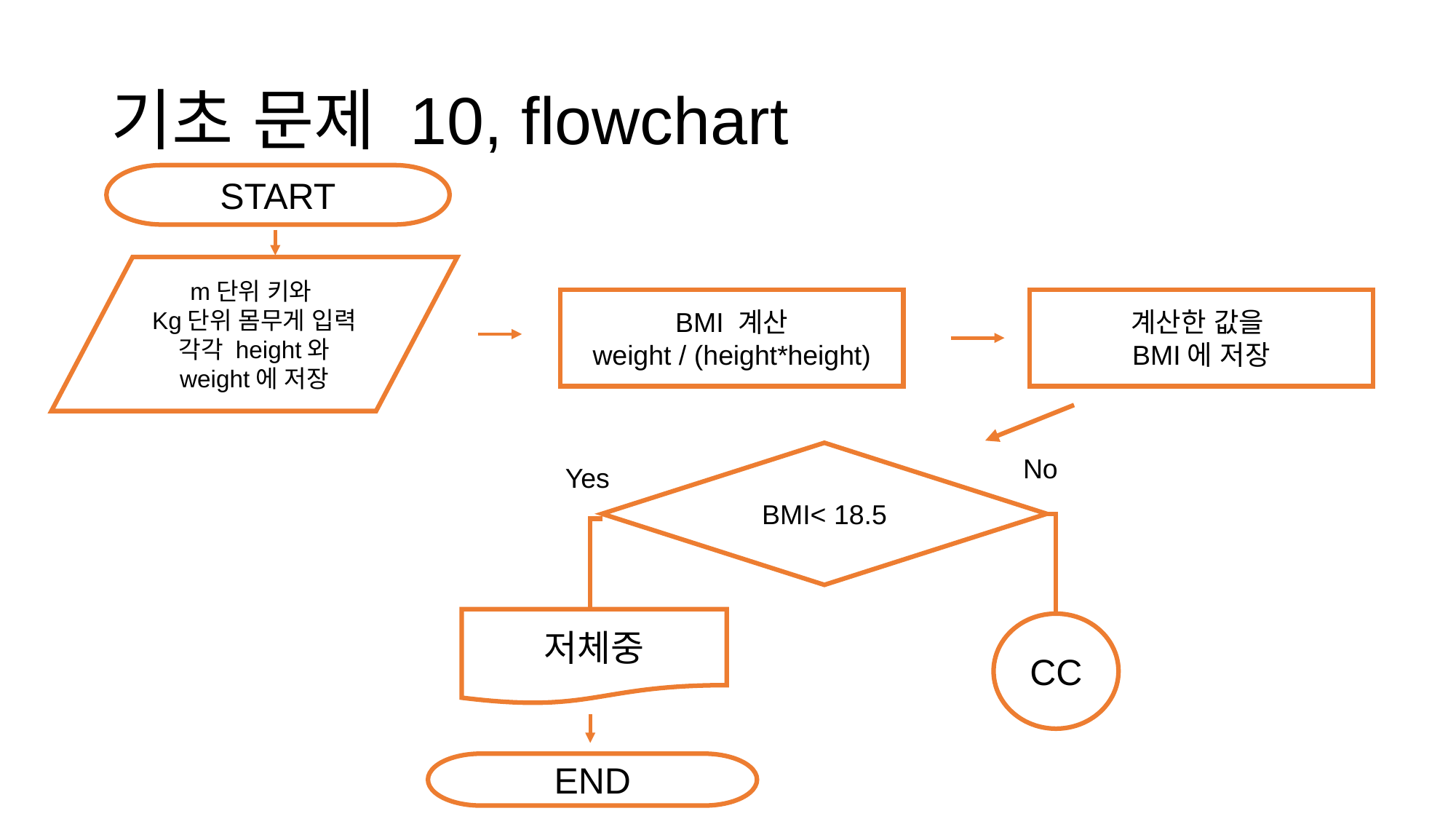

# 기초 문제 10, flowchart
START
m단위 키와
Kg단위 몸무게 입력
각각 height와 weight에 저장
BMI 계산
weight / (height*height)
계산한 값을
BMI에 저장
BMI< 18.5
No
Yes
저체중
CC
END